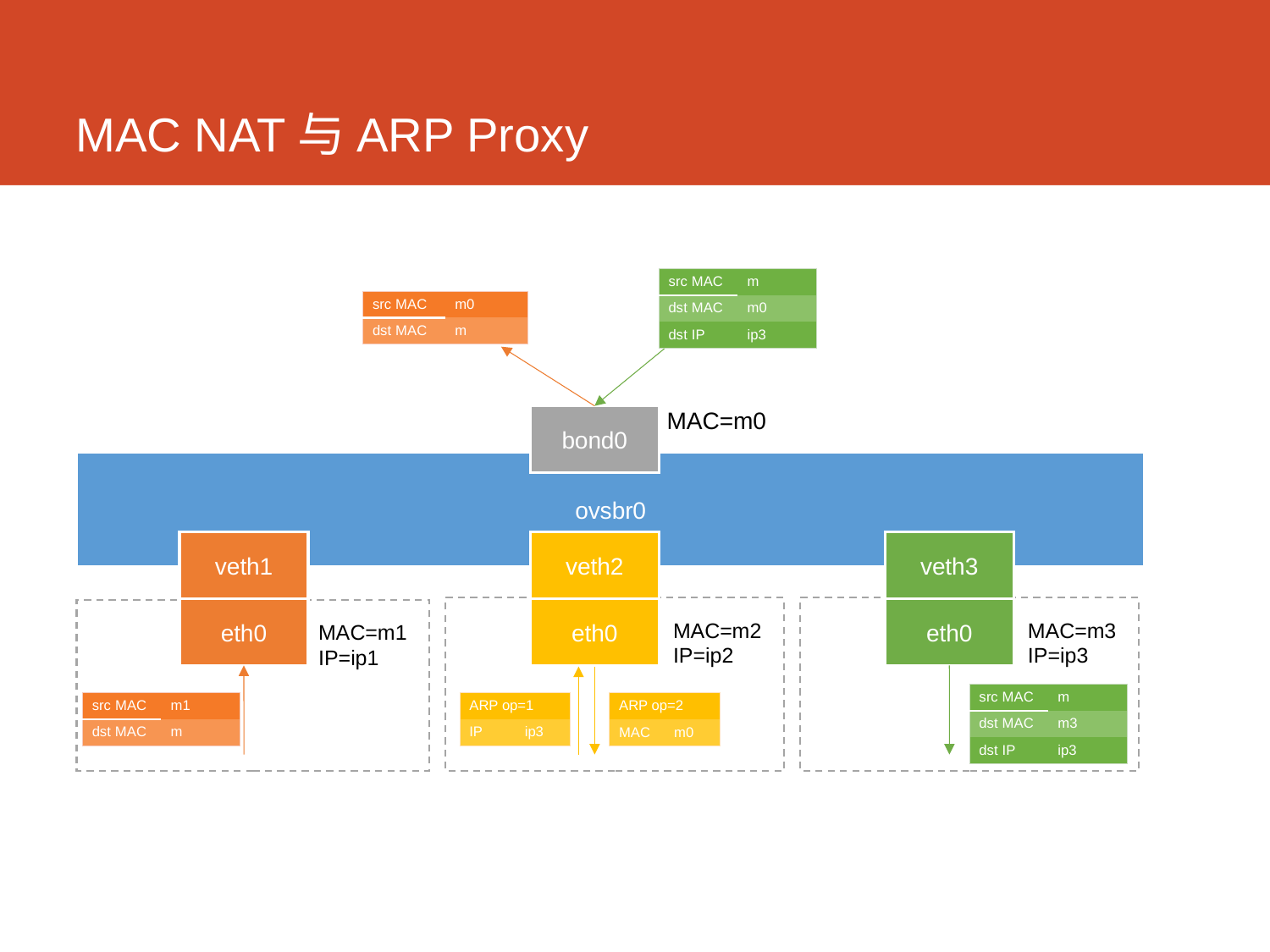

# MAC NAT与ARP Proxy
| src MAC | m |
| --- | --- |
| dst MAC | m0 |
| dst IP | ip3 |
| src MAC | m0 |
| --- | --- |
| dst MAC | m |
MAC=m0
bond0
ovsbr0
veth1
veth2
veth3

eth0
eth0
eth0

MAC=m2
IP=ip2
MAC=m3
IP=ip3
MAC=m1
IP=ip1
| src MAC | m |
| --- | --- |
| dst MAC | m3 |
| dst IP | ip3 |
| ARP op=2 |  |
| --- | --- |
| MAC | m0 |
| src MAC | m1 |
| --- | --- |
| dst MAC | m |
| ARP op=1 |  |
| --- | --- |
| IP | ip3 |